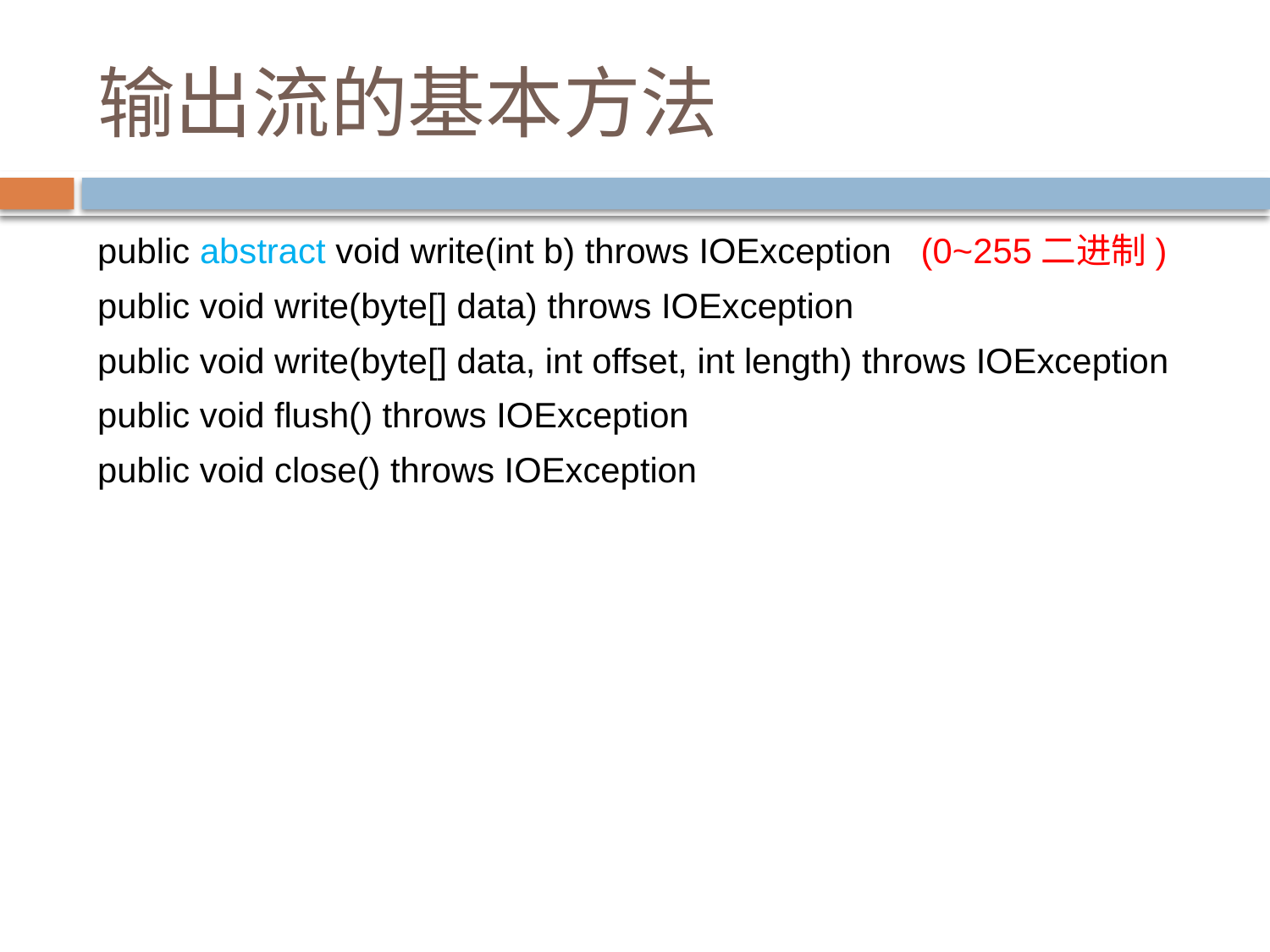

# 输出流的基本方法
public abstract void write(int b) throws IOException   (0~255二进制)
public void write(byte[] data) throws IOException
public void write(byte[] data, int offset, int length) throws IOException
public void flush() throws IOException
public void close() throws IOException